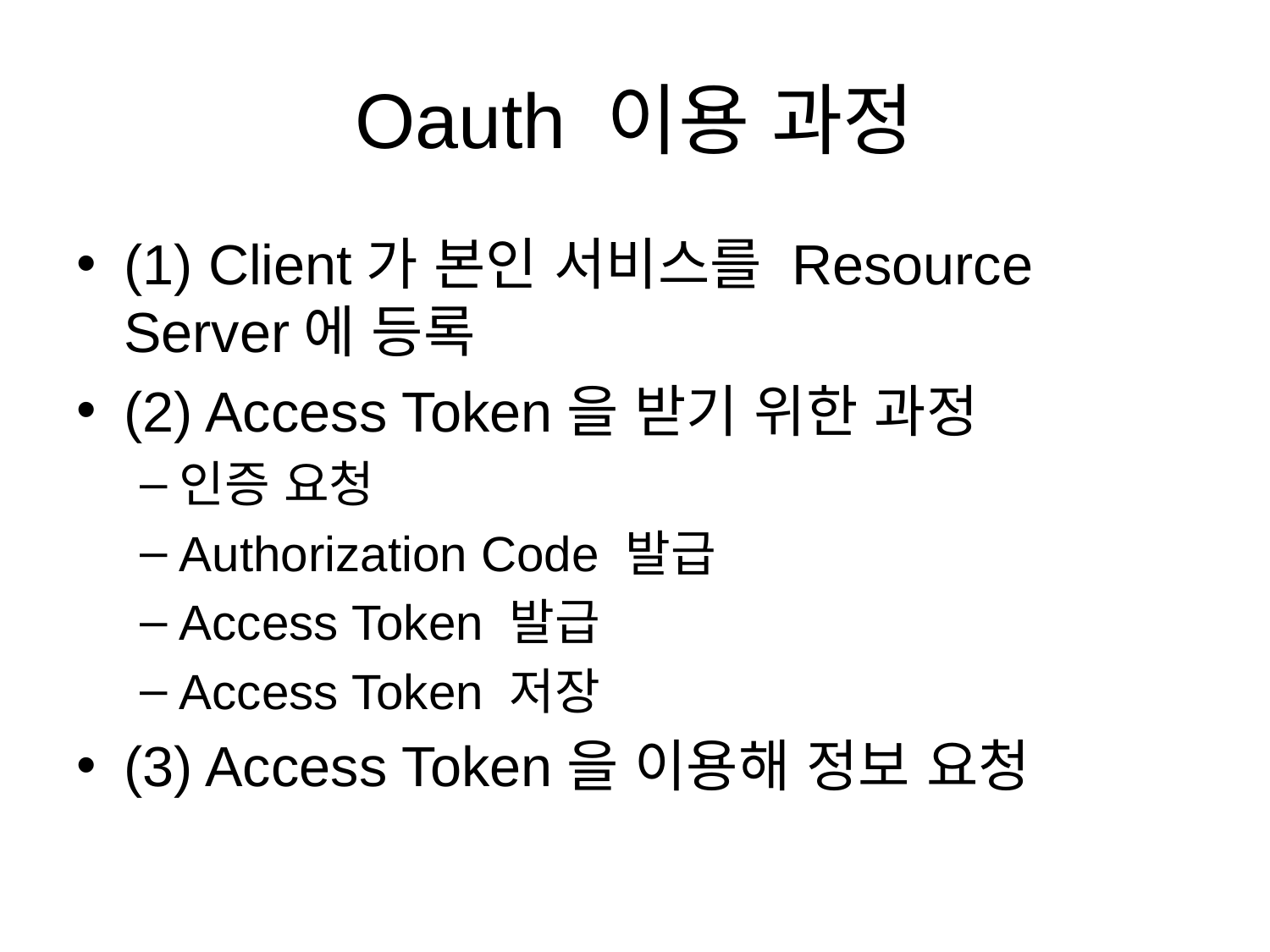

# Oauth 이용 과정
(1) Client가 본인 서비스를 Resource Server에 등록
(2) Access Token을 받기 위한 과정
인증 요청
Authorization Code 발급
Access Token 발급
Access Token 저장
(3) Access Token을 이용해 정보 요청